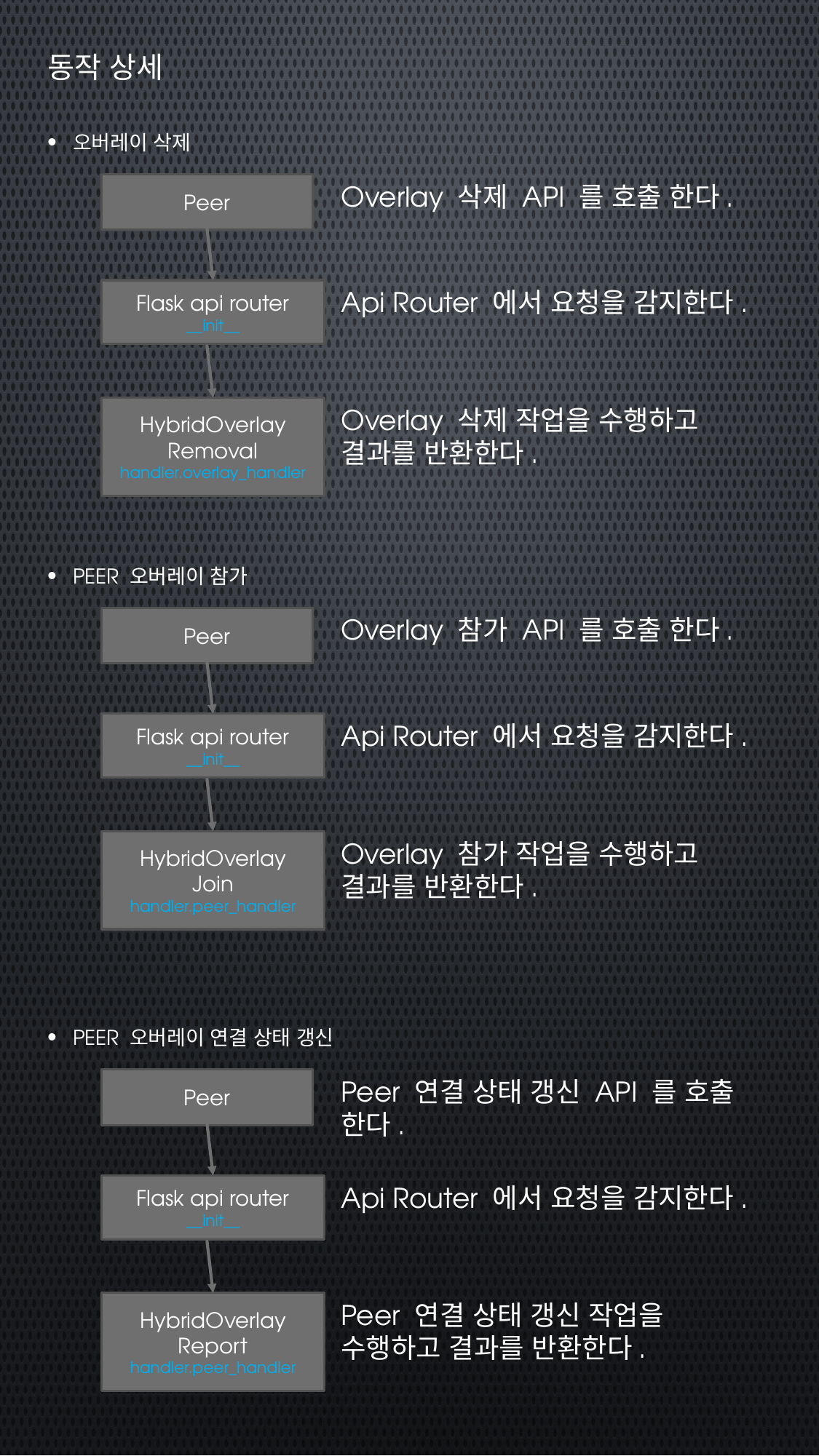

# 동작 상세
오버레이 삭제

Peer
Overlay 삭제 API 를 호출 한다.
Api Router 에서 요청을 감지한다.
Flask api router
__init__
HybridOverlay
Removal
handler.overlay_handler
Overlay 삭제 작업을 수행하고 결과를 반환한다.
Peer 오버레이 참가

Peer
Overlay 참가 API 를 호출 한다.
Api Router 에서 요청을 감지한다.
Flask api router
__init__
HybridOverlay
Join
handler.peer_handler
Overlay 참가 작업을 수행하고 결과를 반환한다.
Peer 오버레이 연결 상태 갱신

Peer
Peer 연결 상태 갱신 API 를 호출 한다.
Api Router 에서 요청을 감지한다.
Flask api router
__init__
HybridOverlay
Report
handler.peer_handler
Peer 연결 상태 갱신 작업을 수행하고 결과를 반환한다.